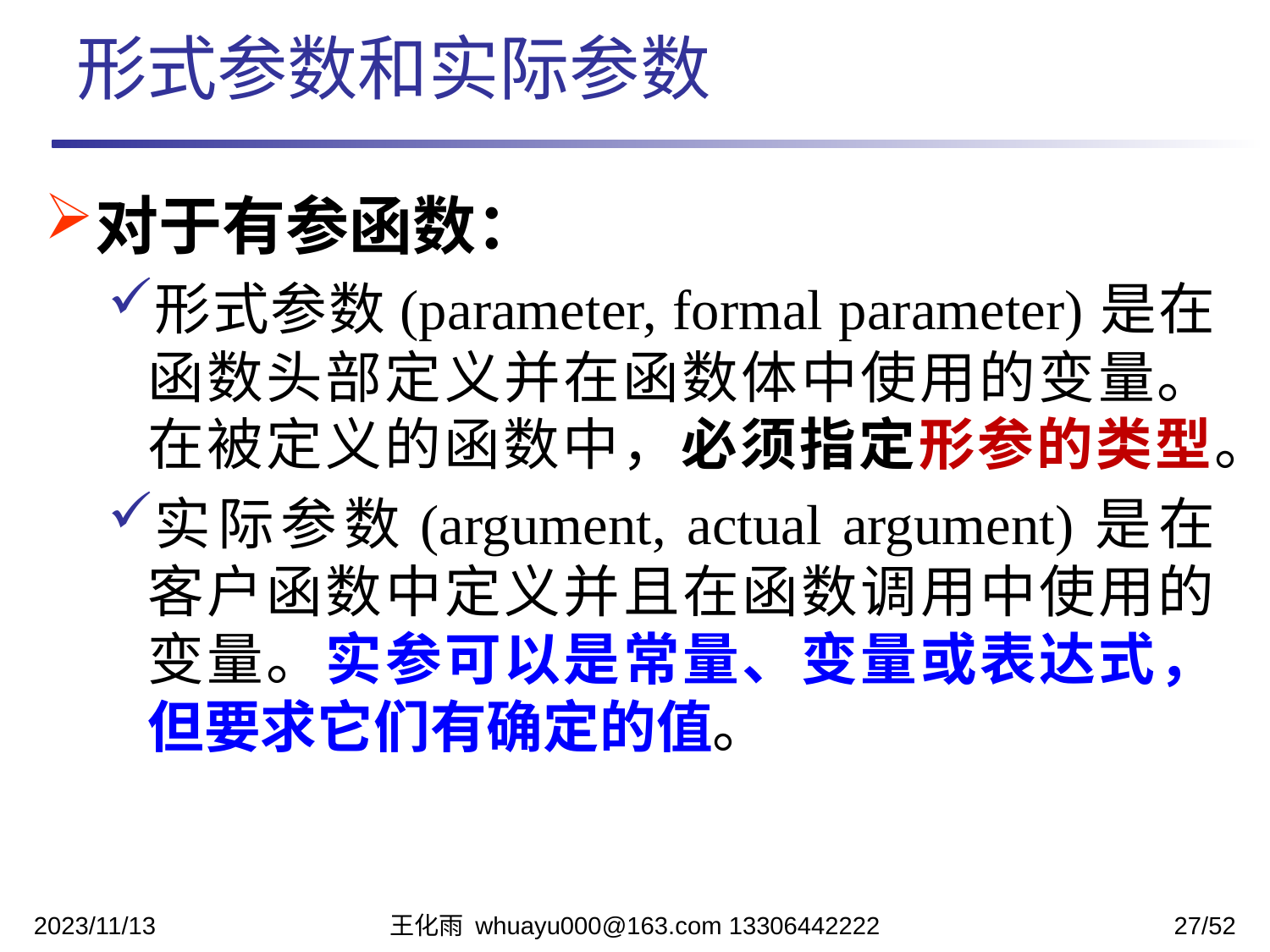

形式参数和实际参数
对于有参函数：
形式参数(parameter, formal parameter)是在函数头部定义并在函数体中使用的变量。在被定义的函数中，必须指定形参的类型。
实际参数(argument, actual argument)是在客户函数中定义并且在函数调用中使用的变量。实参可以是常量、变量或表达式，但要求它们有确定的值。
2023/11/13
王化雨 whuayu000@163.com 13306442222
27/52